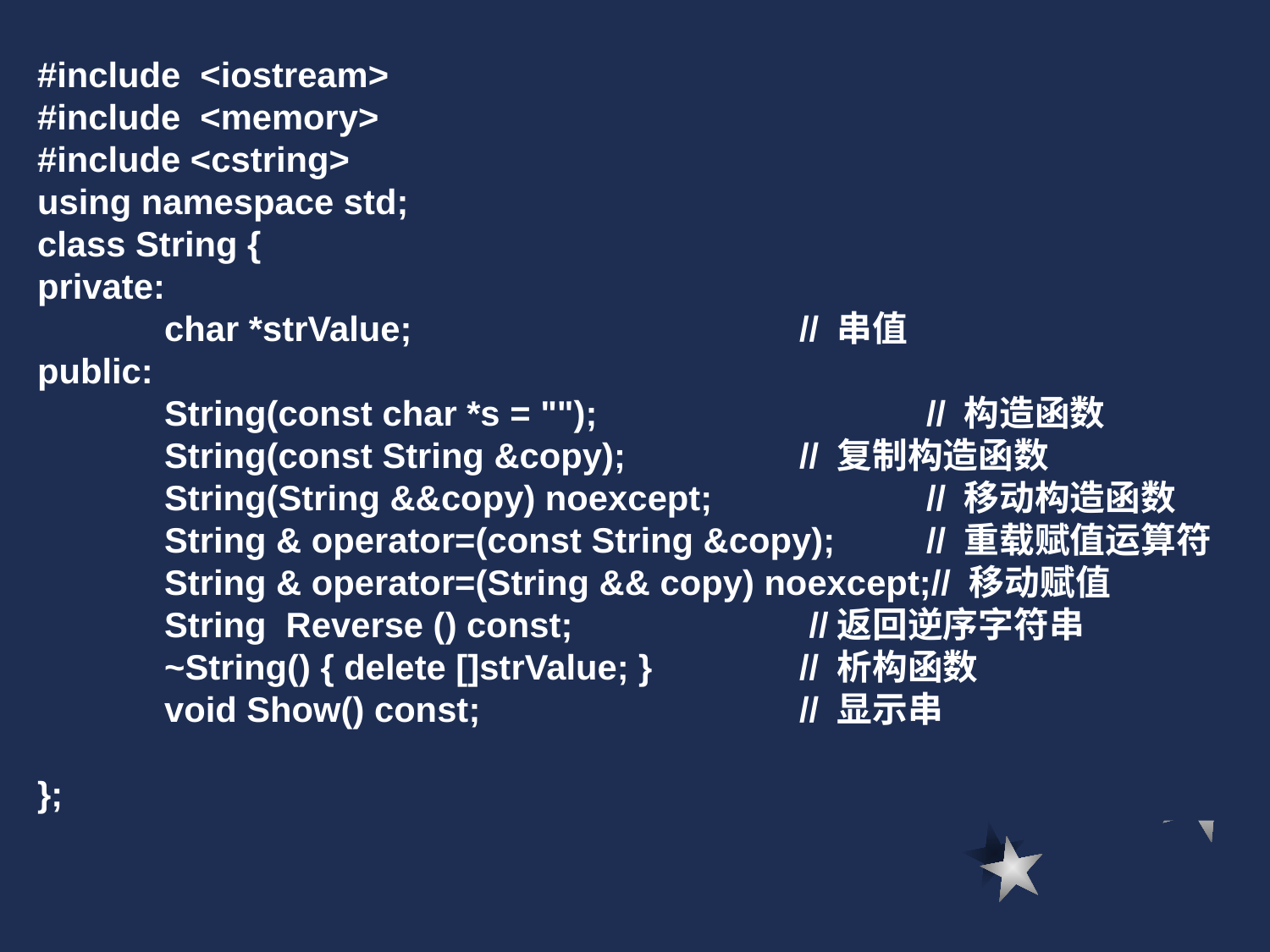

#include  <iostream>
#include  <memory>
#include <cstring>
using namespace std;
class String {
private:
	char *strValue;				// 串值
public:
	String(const char *s = "");			// 构造函数
	String(const String &copy);		// 复制构造函数
	String(String &&copy) noexcept;		// 移动构造函数
	String & operator=(const String &copy);	// 重载赋值运算符
	String & operator=(String && copy) noexcept;// 移动赋值
    	String  Reverse () const;		 //返回逆序字符串
	~String() { delete []strValue; }		// 析构函数
	void Show() const;			// 显示串

};